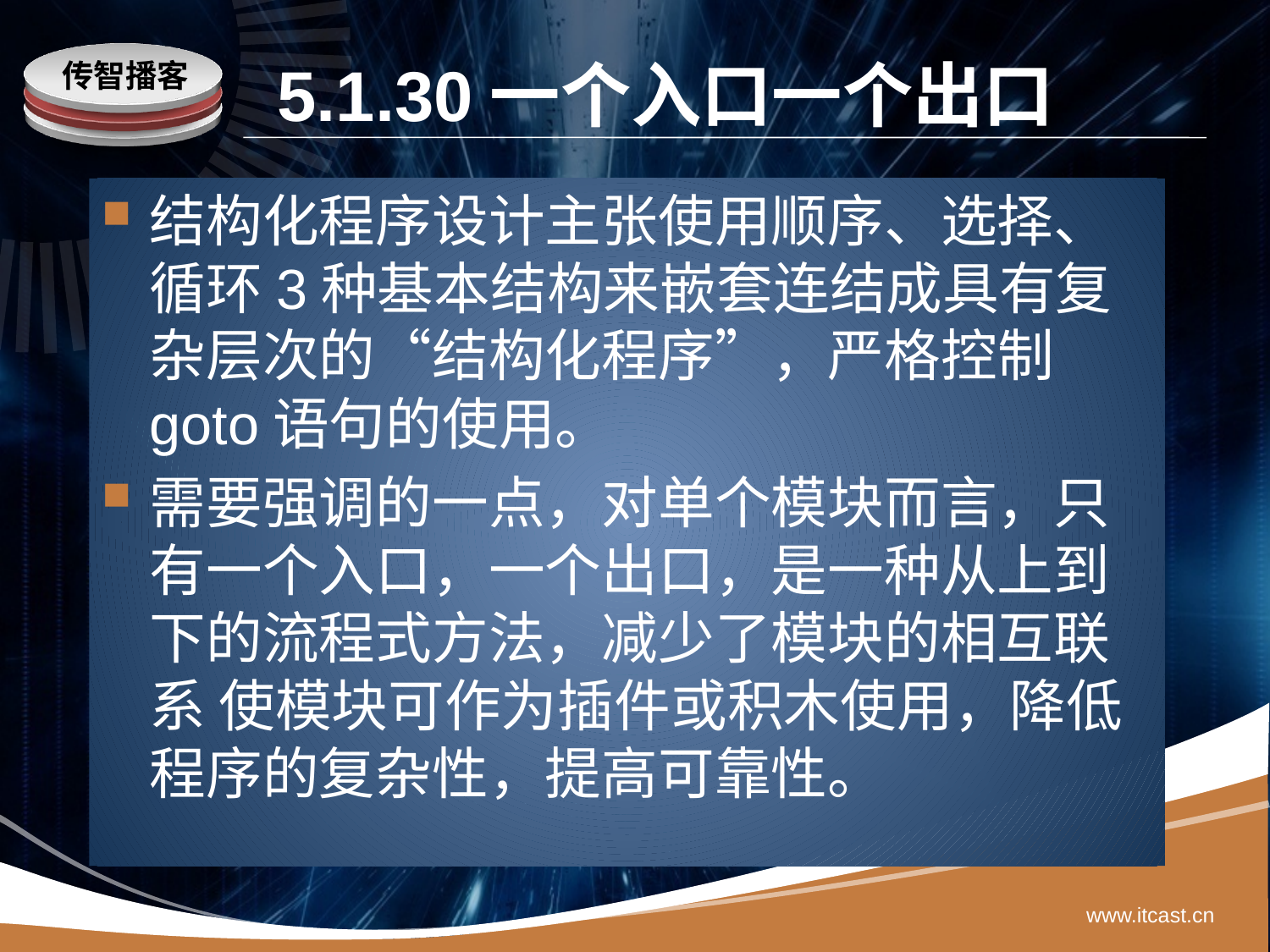

# 5.1.30一个入口一个出口
结构化程序设计主张使用顺序、选择、循环3种基本结构来嵌套连结成具有复杂层次的“结构化程序”，严格控制goto语句的使用。
需要强调的一点，对单个模块而言，只有一个入口，一个出口，是一种从上到下的流程式方法，减少了模块的相互联系 使模块可作为插件或积木使用，降低程序的复杂性，提高可靠性。
www.itcast.cn